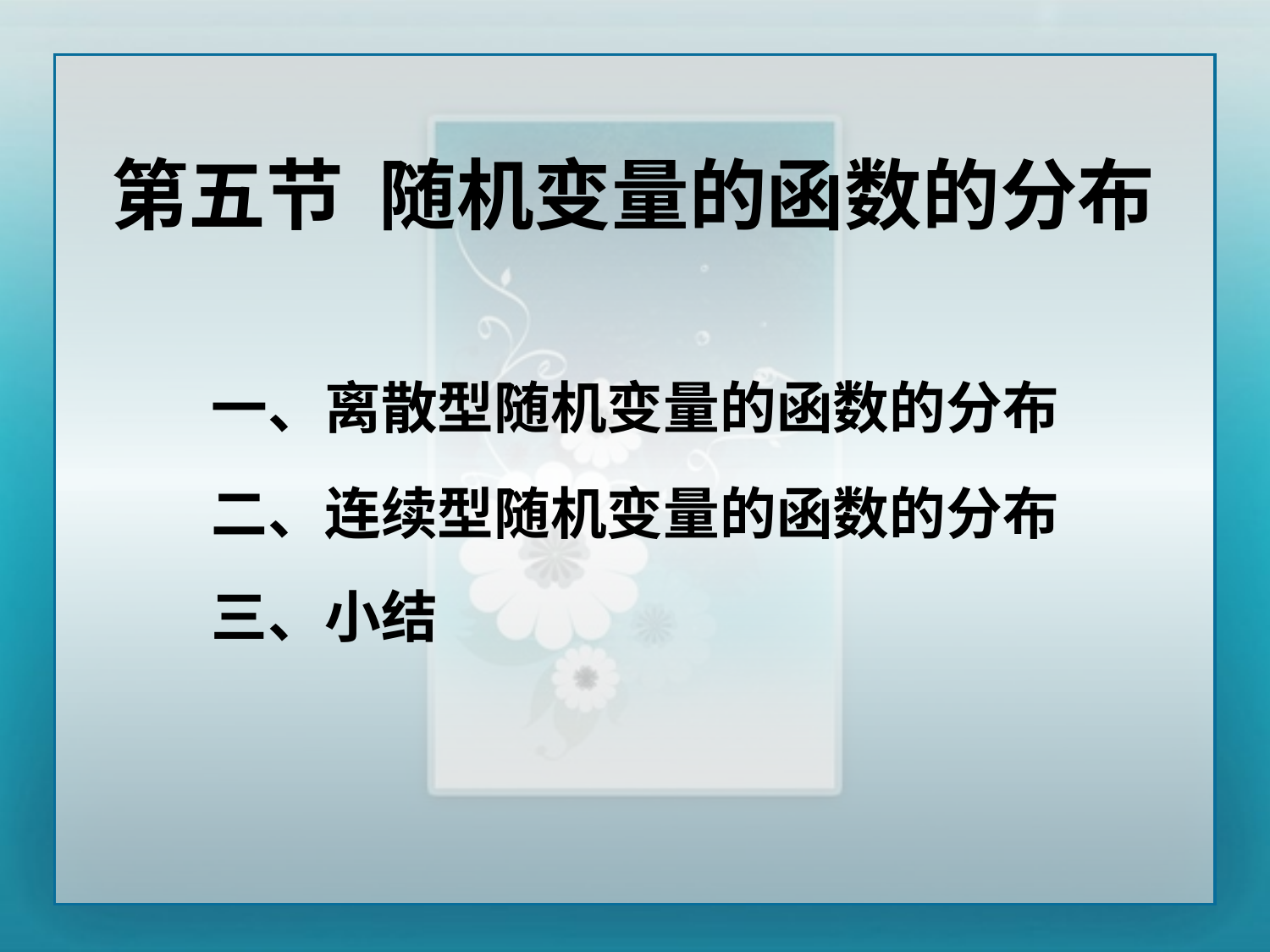

# 第五节  随机变量的函数的分布
一、离散型随机变量的函数的分布
二、连续型随机变量的函数的分布
三、小结